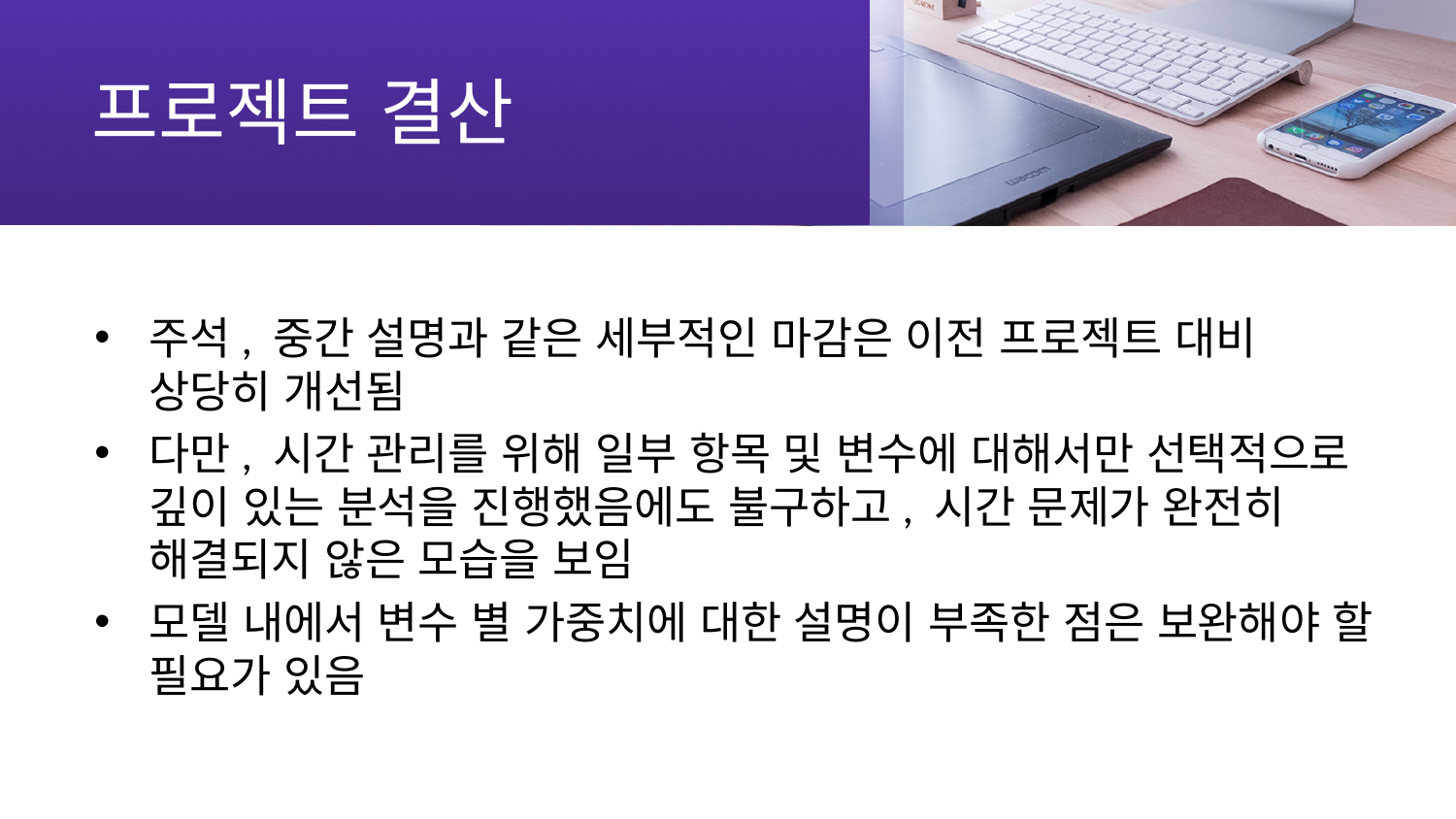

# 프로젝트 결산
주석, 중간 설명과 같은 세부적인 마감은 이전 프로젝트 대비 상당히 개선됨
다만, 시간 관리를 위해 일부 항목 및 변수에 대해서만 선택적으로 깊이 있는 분석을 진행했음에도 불구하고, 시간 문제가 완전히 해결되지 않은 모습을 보임
모델 내에서 변수 별 가중치에 대한 설명이 부족한 점은 보완해야 할 필요가 있음